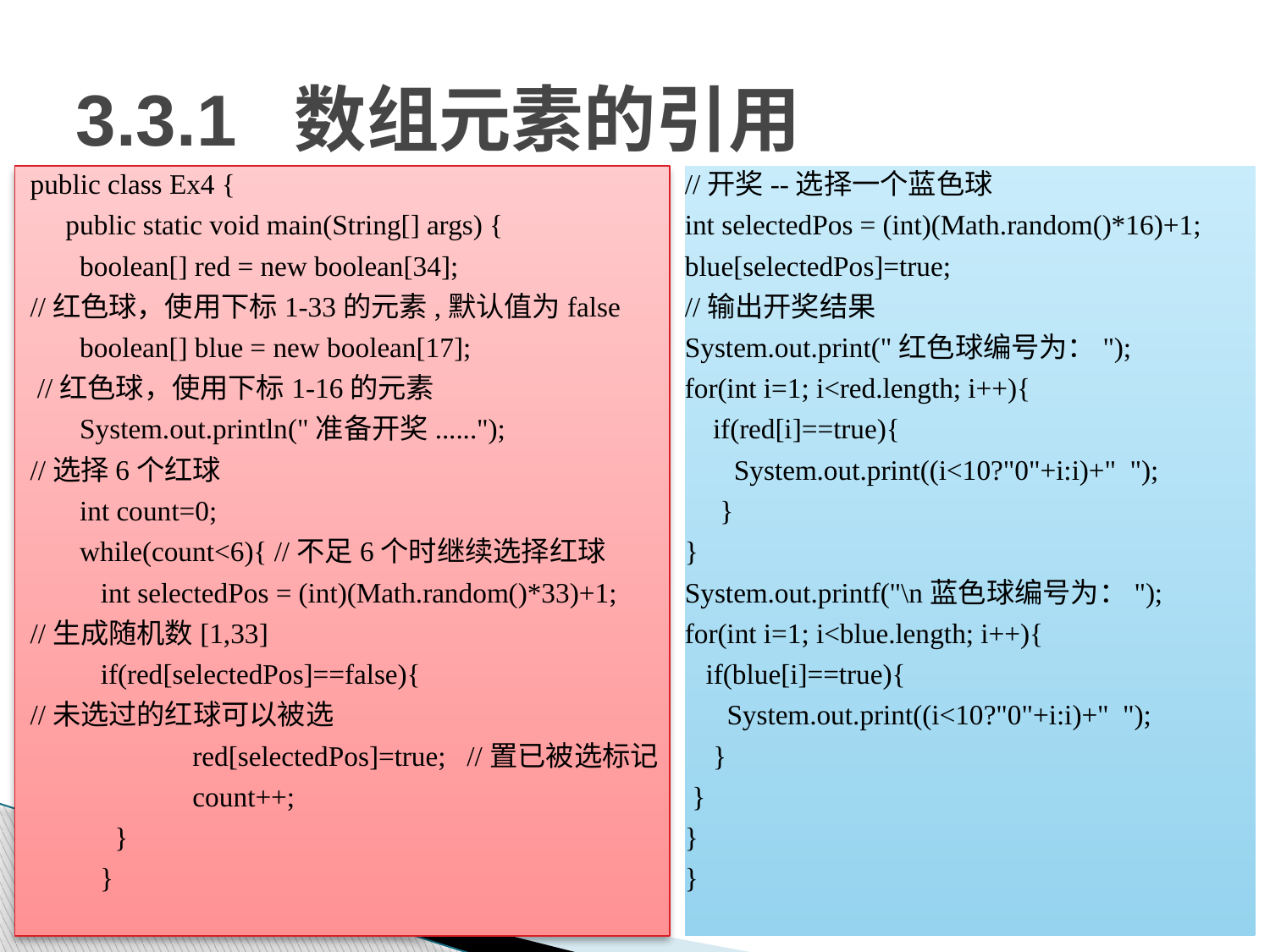

# 3.3.1  数组元素的引用
public class Ex4 {
	public static void main(String[] args) {
	  boolean[] red = new boolean[34];
//红色球，使用下标1-33的元素,默认值为false
	  boolean[] blue = new boolean[17];
 //红色球，使用下标1-16的元素
	  System.out.println("准备开奖......");
//选择6个红球
	  int count=0;
	  while(count<6){ //不足6个时继续选择红球
	     int selectedPos = (int)(Math.random()*33)+1;
//生成随机数[1,33]
	     if(red[selectedPos]==false){
//未选过的红球可以被选
		red[selectedPos]=true;   //置已被选标记
		count++;
	       }
          }

//开奖--选择一个蓝色球
int selectedPos = (int)(Math.random()*16)+1;
blue[selectedPos]=true;
//输出开奖结果
System.out.print("红色球编号为：");
for(int i=1; i<red.length; i++){
    if(red[i]==true){
       System.out.print((i<10?"0"+i:i)+"  ");
     }
}
System.out.printf("\n蓝色球编号为：");
for(int i=1; i<blue.length; i++){
   if(blue[i]==true){
      System.out.print((i<10?"0"+i:i)+"  ");
    }
 }
}
}